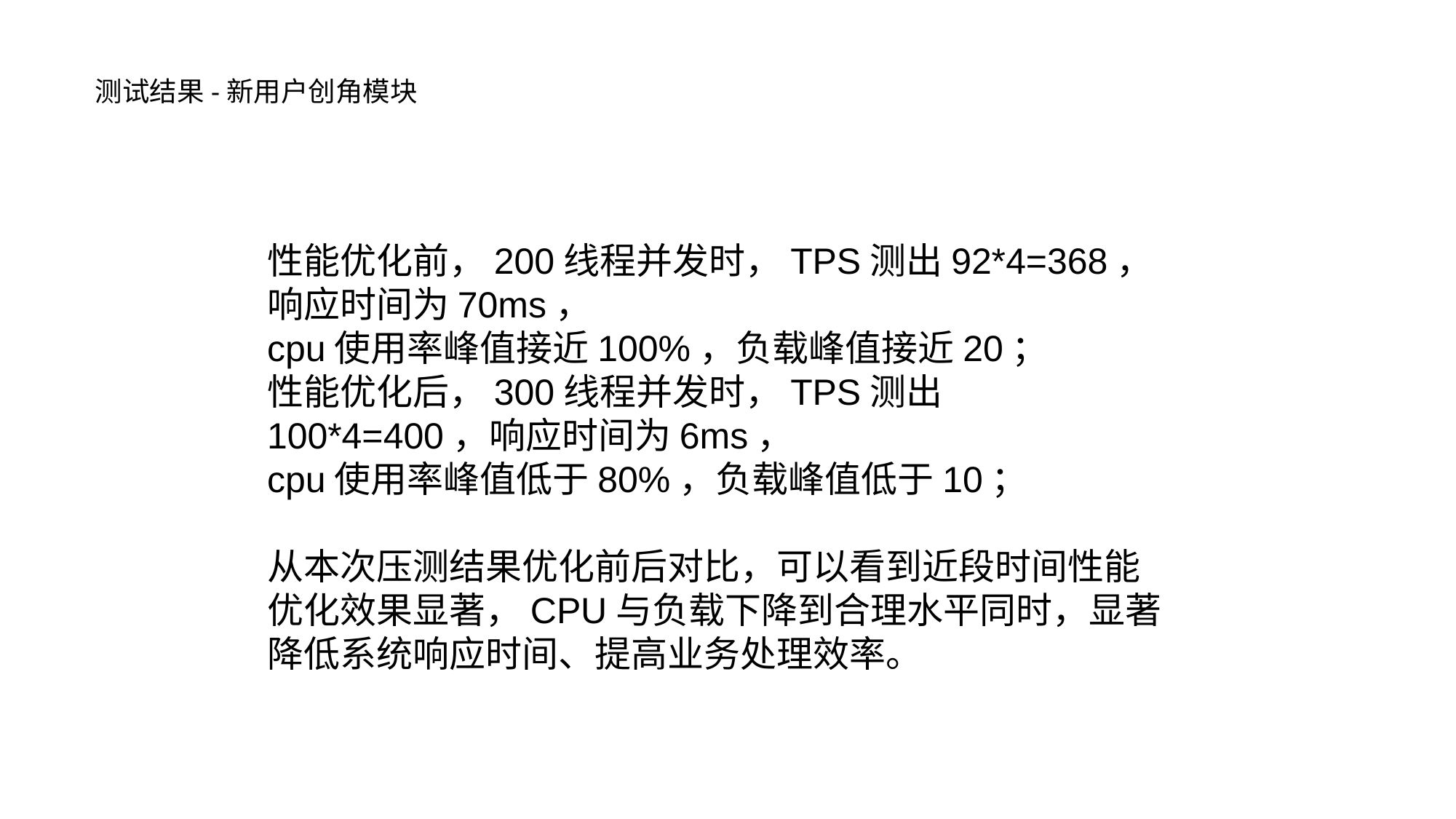

测试结果-新用户创角模块
性能优化前，200线程并发时，TPS测出92*4=368，响应时间为70ms，
cpu使用率峰值接近100%，负载峰值接近20；
性能优化后，300线程并发时，TPS测出100*4=400，响应时间为6ms，
cpu使用率峰值低于80%，负载峰值低于10；

从本次压测结果优化前后对比，可以看到近段时间性能优化效果显著，CPU与负载下降到合理水平同时，显著降低系统响应时间、提高业务处理效率。